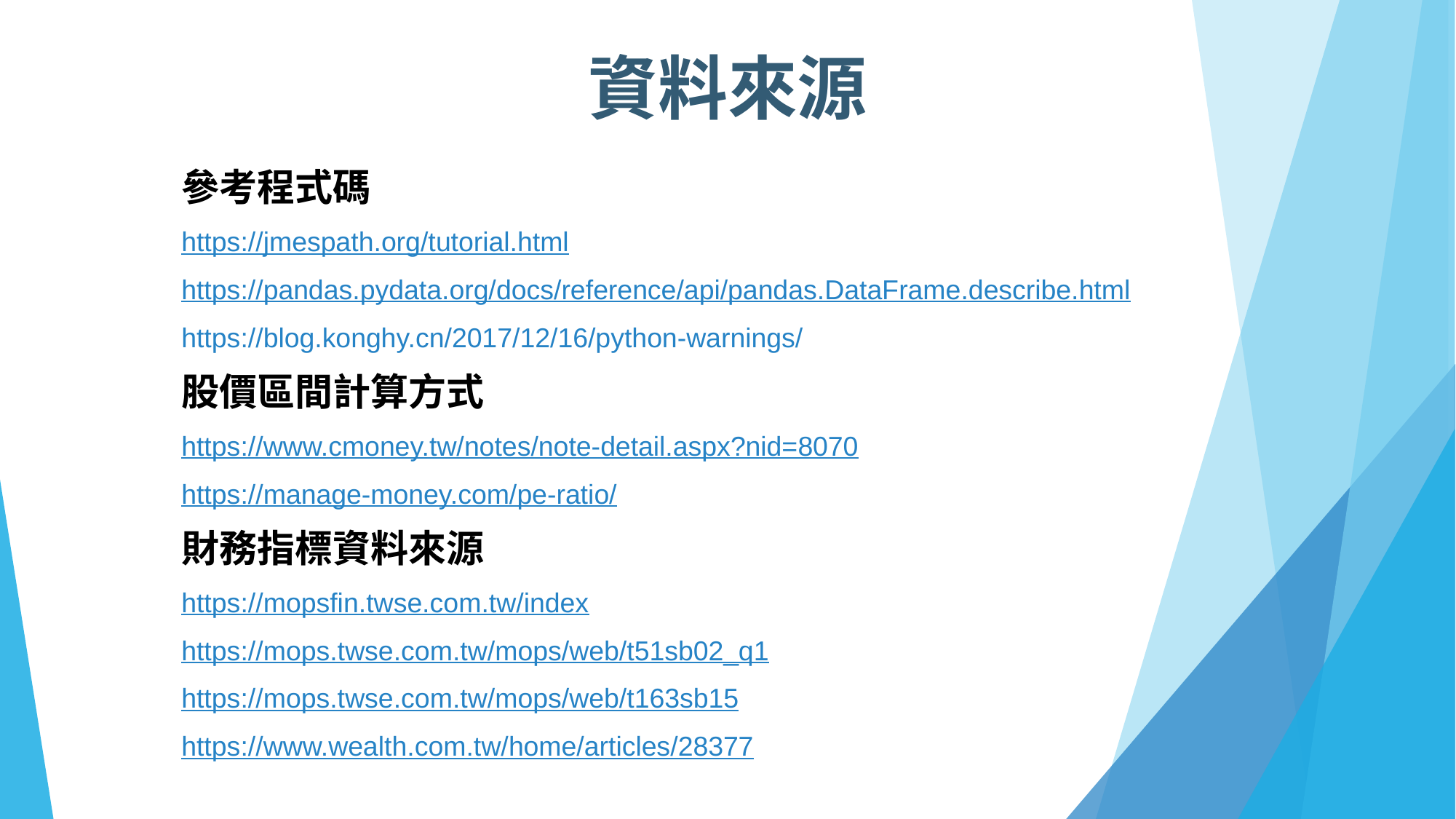

資料來源
參考程式碼
https://jmespath.org/tutorial.html
https://pandas.pydata.org/docs/reference/api/pandas.DataFrame.describe.html
https://blog.konghy.cn/2017/12/16/python-warnings/
股價區間計算方式
https://www.cmoney.tw/notes/note-detail.aspx?nid=8070
https://manage-money.com/pe-ratio/
財務指標資料來源
https://mopsfin.twse.com.tw/index
https://mops.twse.com.tw/mops/web/t51sb02_q1
https://mops.twse.com.tw/mops/web/t163sb15
https://www.wealth.com.tw/home/articles/28377